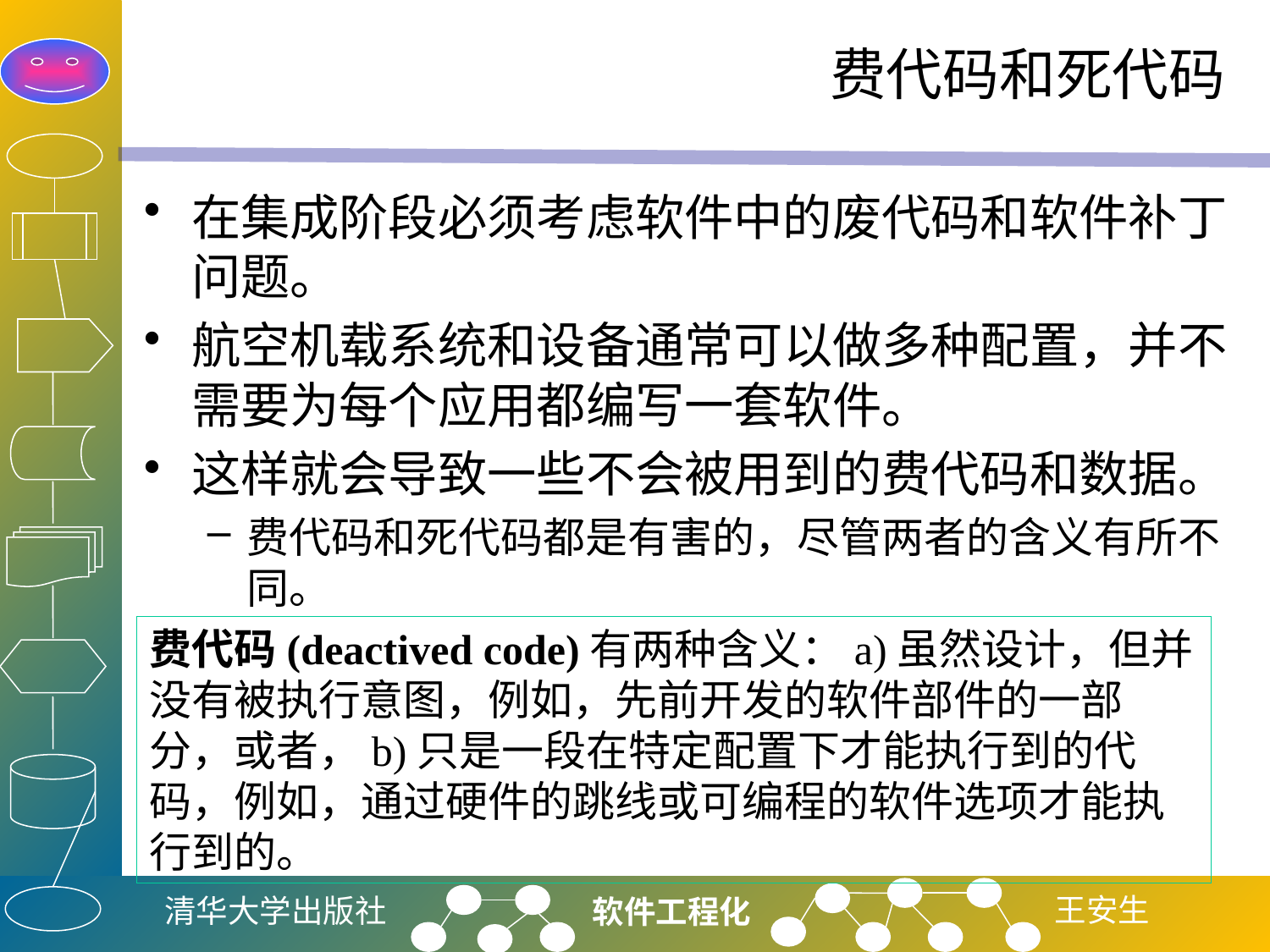

# 费代码和死代码
在集成阶段必须考虑软件中的废代码和软件补丁问题。
航空机载系统和设备通常可以做多种配置，并不需要为每个应用都编写一套软件。
这样就会导致一些不会被用到的费代码和数据。
费代码和死代码都是有害的，尽管两者的含义有所不同。
费代码(deactived code)有两种含义：a)虽然设计，但并没有被执行意图，例如，先前开发的软件部件的一部分，或者，b)只是一段在特定配置下才能执行到的代码，例如，通过硬件的跳线或可编程的软件选项才能执行到的。